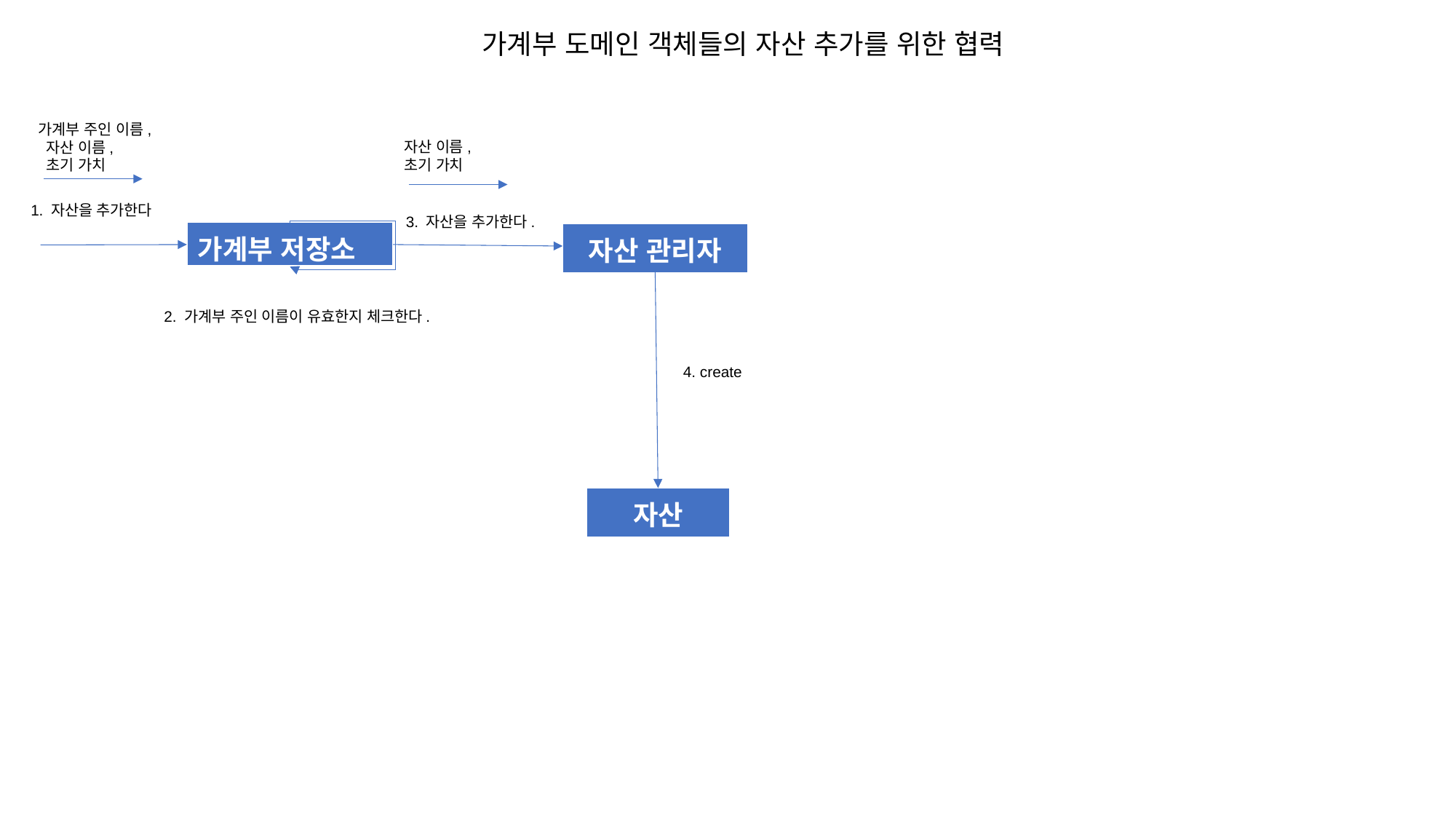

가계부 도메인 객체들의 자산 추가를 위한 협력
가계부 주인 이름,
 자산 이름,
 초기 가치
자산 이름,
초기 가치
1. 자산을 추가한다
3. 자산을 추가한다.
| 가계부 저장소 |
| --- |
| 자산 관리자 |
| --- |
2. 가계부 주인 이름이 유효한지 체크한다.
4. create
| 자산 |
| --- |